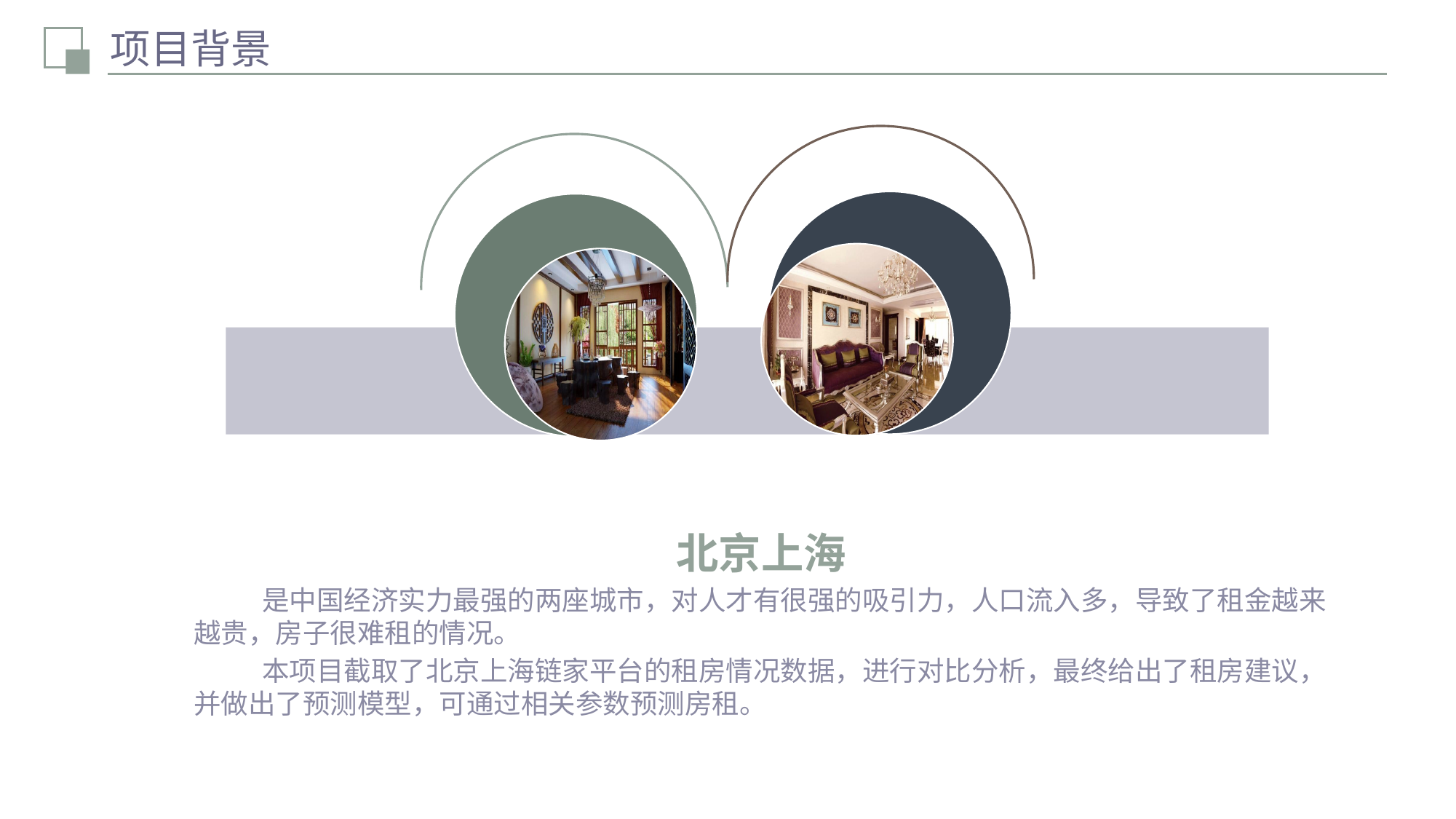

项目背景

北京上海
          是中国经济实力最强的两座城市，对人才有很强的吸引力，人口流入多，导致了租金越来越贵，房子很难租的情况。
          本项目截取了北京上海链家平台的租房情况数据，进行对比分析，最终给出了租房建议，并做出了预测模型，可通过相关参数预测房租。